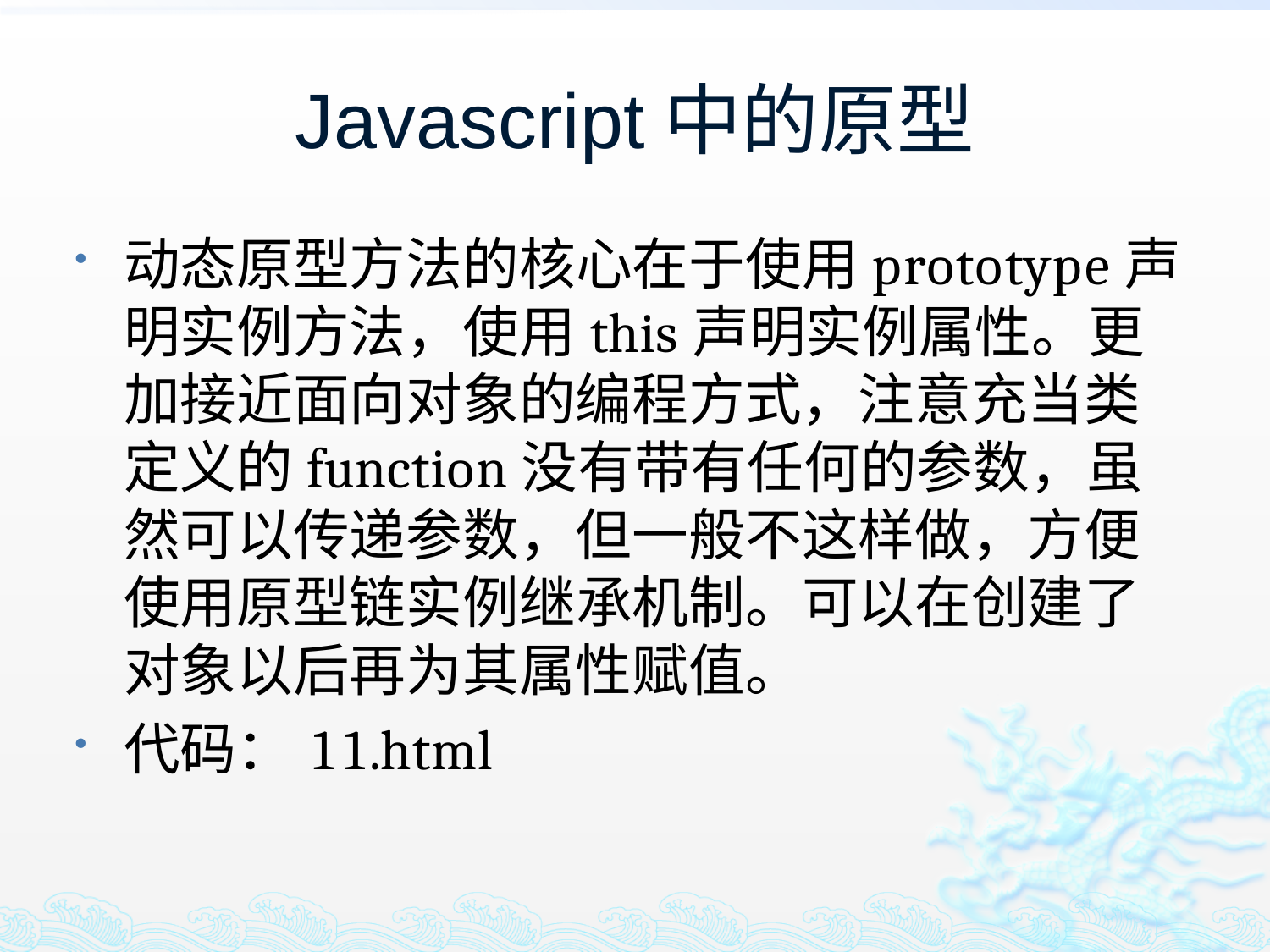

# Javascript中的原型
动态原型方法的核心在于使用prototype声明实例方法，使用this声明实例属性。更加接近面向对象的编程方式，注意充当类定义的function没有带有任何的参数，虽然可以传递参数，但一般不这样做，方便使用原型链实例继承机制。可以在创建了对象以后再为其属性赋值。
代码：11.html